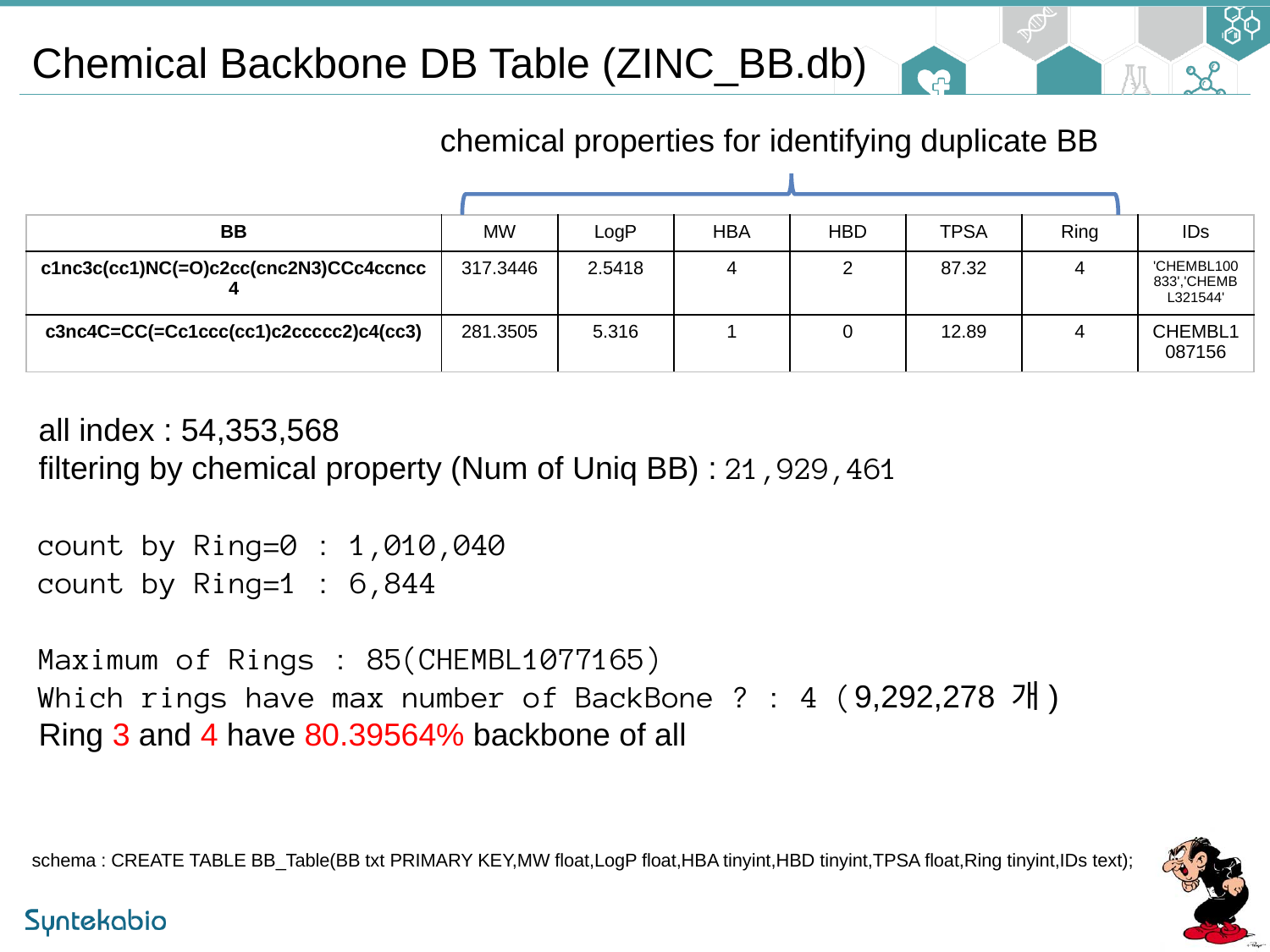

Chemical Backbone DB Table (ZINC_BB.db)
chemical properties for identifying duplicate BB
| BB | MW | LogP | HBA | HBD | TPSA | Ring | IDs |
| --- | --- | --- | --- | --- | --- | --- | --- |
| c1nc3c(cc1)NC(=O)c2cc(cnc2N3)CCc4ccncc4 | 317.3446 | 2.5418 | 4 | 2 | 87.32 | 4 | 'CHEMBL100833','CHEMBL321544' |
| c3nc4C=CC(=Cc1ccc(cc1)c2ccccc2)c4(cc3) | 281.3505 | 5.316 | 1 | 0 | 12.89 | 4 | CHEMBL1087156 |
all index : 54,353,568
filtering by chemical property (Num of Uniq BB) : 21,929,461

count by Ring=0 : 1,010,040
count by Ring=1 : 6,844

Maximum of Rings : 85(CHEMBL1077165)
Which rings have max number of BackBone ? : 4 (9,292,278 개)
Ring 3 and 4 have 80.39564% backbone of all
schema : CREATE TABLE BB_Table(BB txt PRIMARY KEY,MW float,LogP float,HBA tinyint,HBD tinyint,TPSA float,Ring tinyint,IDs text);